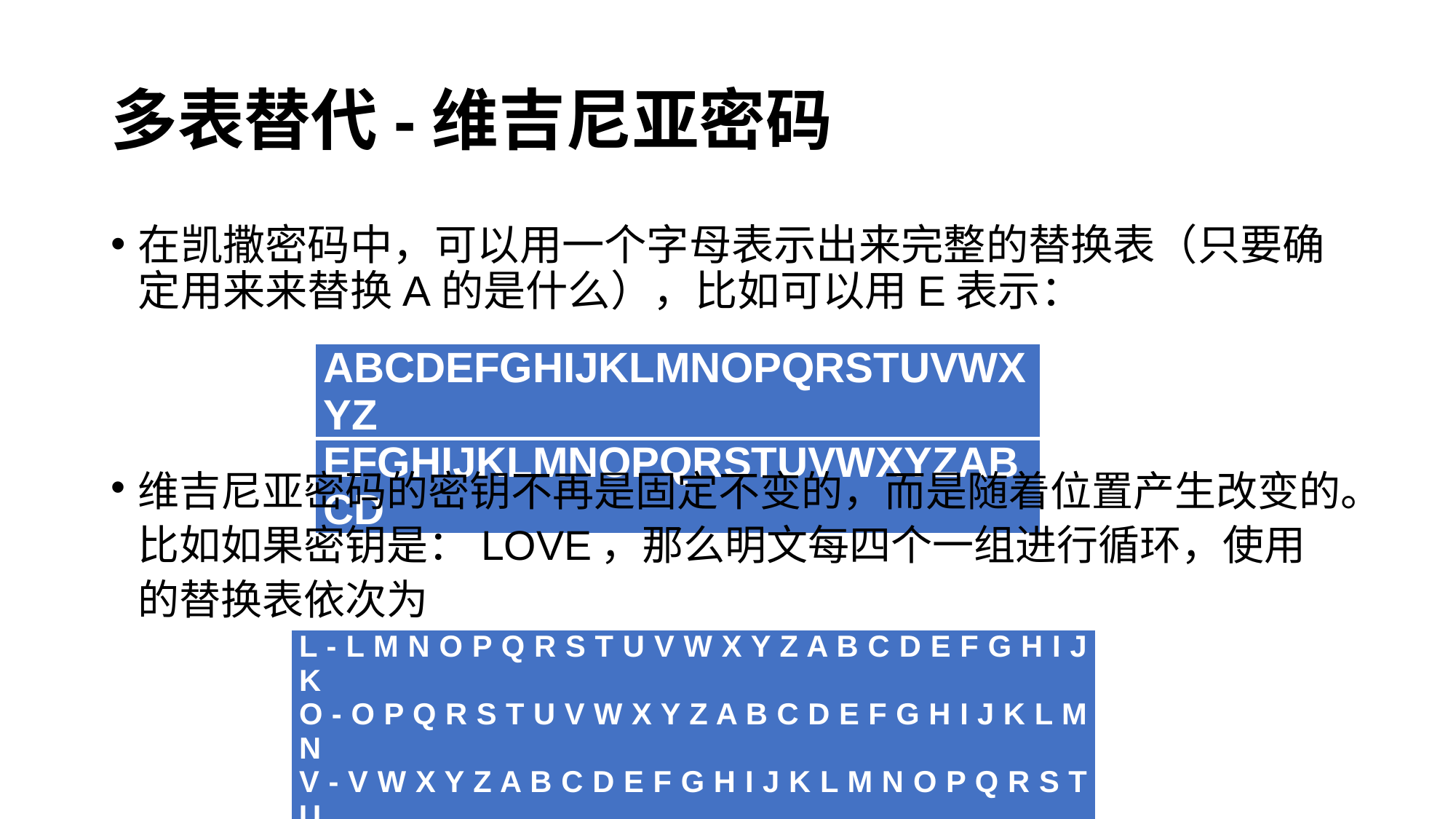

# 多表替代-维吉尼亚密码
在凯撒密码中，可以用一个字母表示出来完整的替换表（只要确定用来来替换A的是什么），比如可以用E表示：
| ABCDEFGHIJKLMNOPQRSTUVWXYZ |
| --- |
| EFGHIJKLMNOPQRSTUVWXYZABCD |
维吉尼亚密码的密钥不再是固定不变的，而是随着位置产生改变的。比如如果密钥是：LOVE，那么明文每四个一组进行循环，使用的替换表依次为
| L - L M N O P Q R S T U V W X Y Z A B C D E F G H I J K O - O P Q R S T U V W X Y Z A B C D E F G H I J K L M N V - V W X Y Z A B C D E F G H I J K L M N O P Q R S T U E - E F G H I J K L M N O P Q R S T U V W X Y Z A B C D |
| --- |